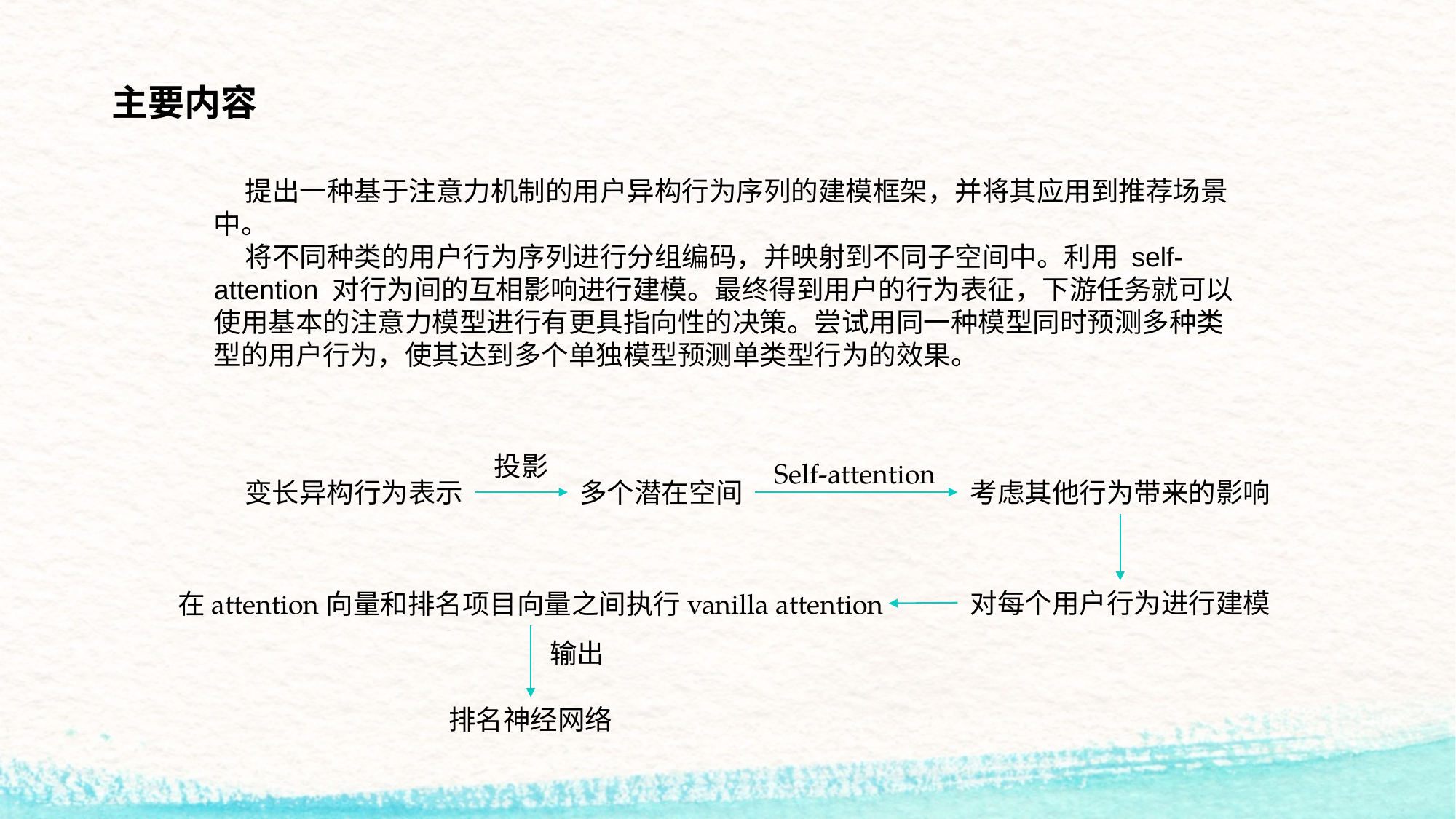

主要内容
    提出一种基于注意力机制的用户异构行为序列的建模框架，并将其应用到推荐场景中。
    将不同种类的用户行为序列进行分组编码，并映射到不同子空间中。利用 self-attention 对行为间的互相影响进行建模。最终得到用户的行为表征，下游任务就可以使用基本的注意力模型进行有更具指向性的决策。尝试用同一种模型同时预测多种类型的用户行为，使其达到多个单独模型预测单类型行为的效果。
投影
Self-attention
变长异构行为表示
多个潜在空间
考虑其他行为带来的影响
对每个用户行为进行建模
输出
排名神经网络
在attention向量和排名项目向量之间执行vanilla attention